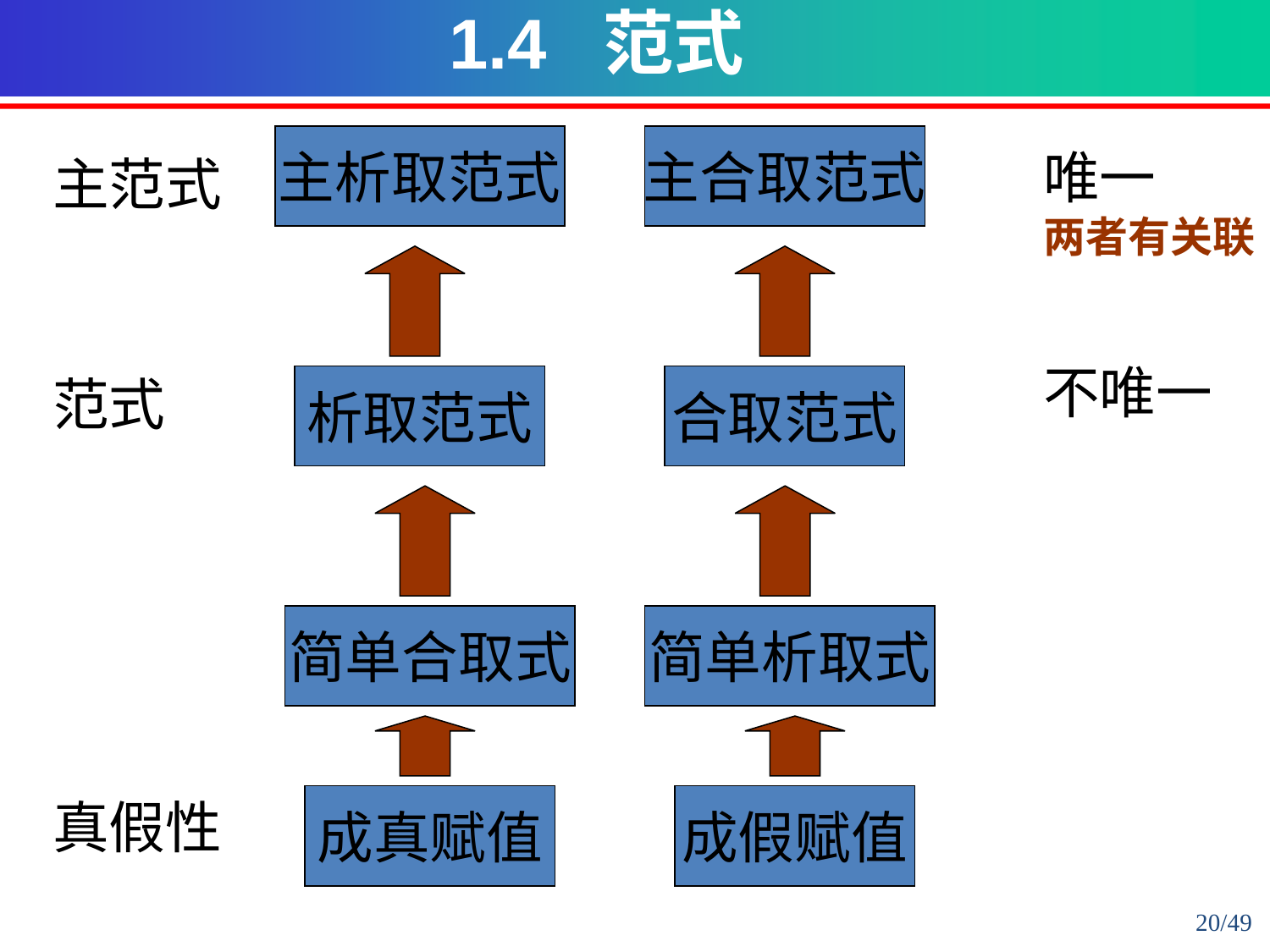

1.4  范式
主析取范式
主合取范式
唯一
两者有关联

不唯一
主范式

范式

真假性

析取范式
合取范式

简单合取式
简单析取式

成真赋值
成假赋值
20/49